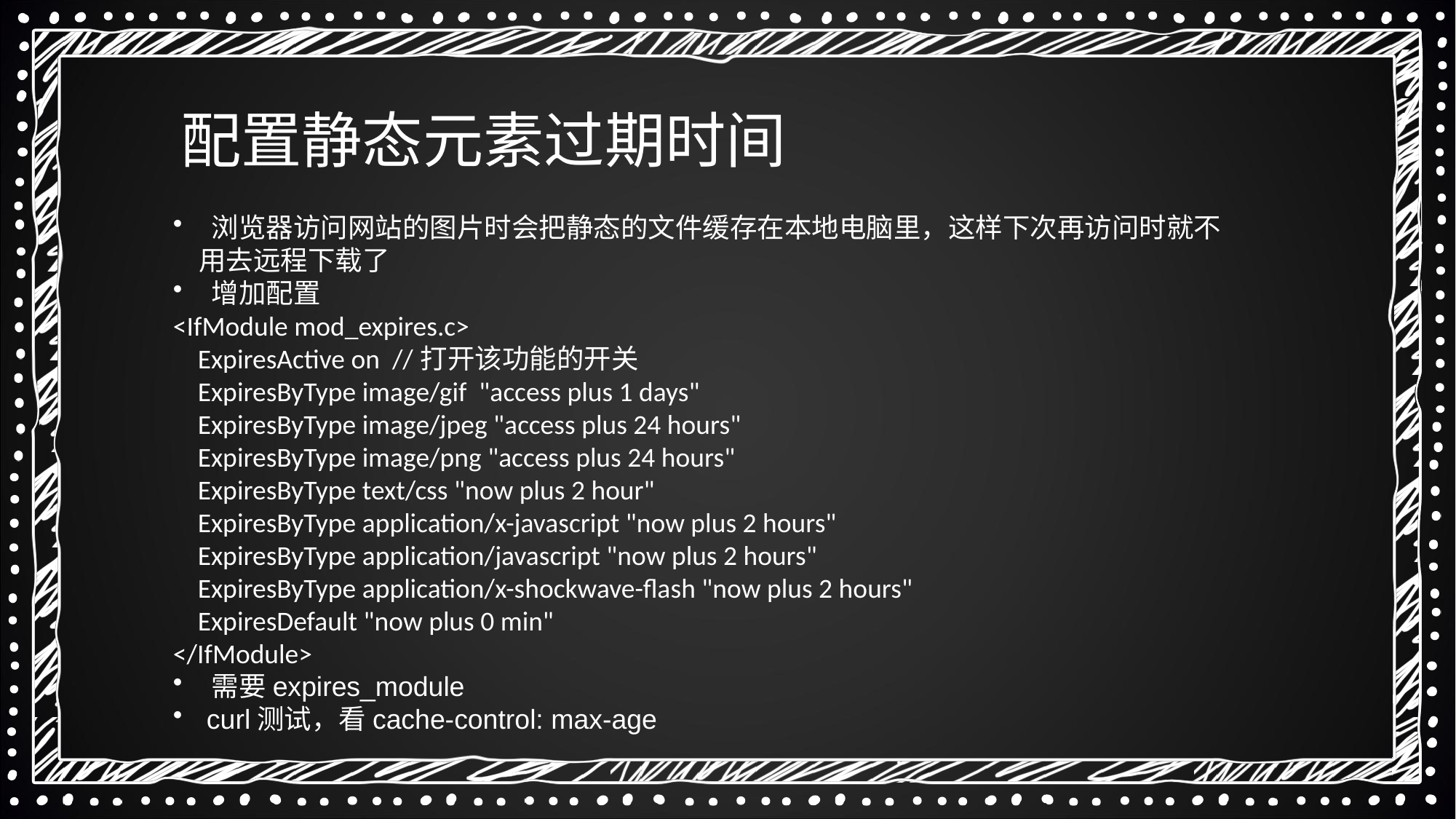

配置静态元素过期时间
 浏览器访问网站的图片时会把静态的文件缓存在本地电脑里，这样下次再访问时就不用去远程下载了
 增加配置
<IfModule mod_expires.c>
    ExpiresActive on  //打开该功能的开关
    ExpiresByType image/gif  "access plus 1 days"
    ExpiresByType image/jpeg "access plus 24 hours"
    ExpiresByType image/png "access plus 24 hours"
    ExpiresByType text/css "now plus 2 hour"
    ExpiresByType application/x-javascript "now plus 2 hours"
    ExpiresByType application/javascript "now plus 2 hours"
    ExpiresByType application/x-shockwave-flash "now plus 2 hours"
    ExpiresDefault "now plus 0 min"
</IfModule>
 需要expires_module
 curl测试，看cache-control: max-age